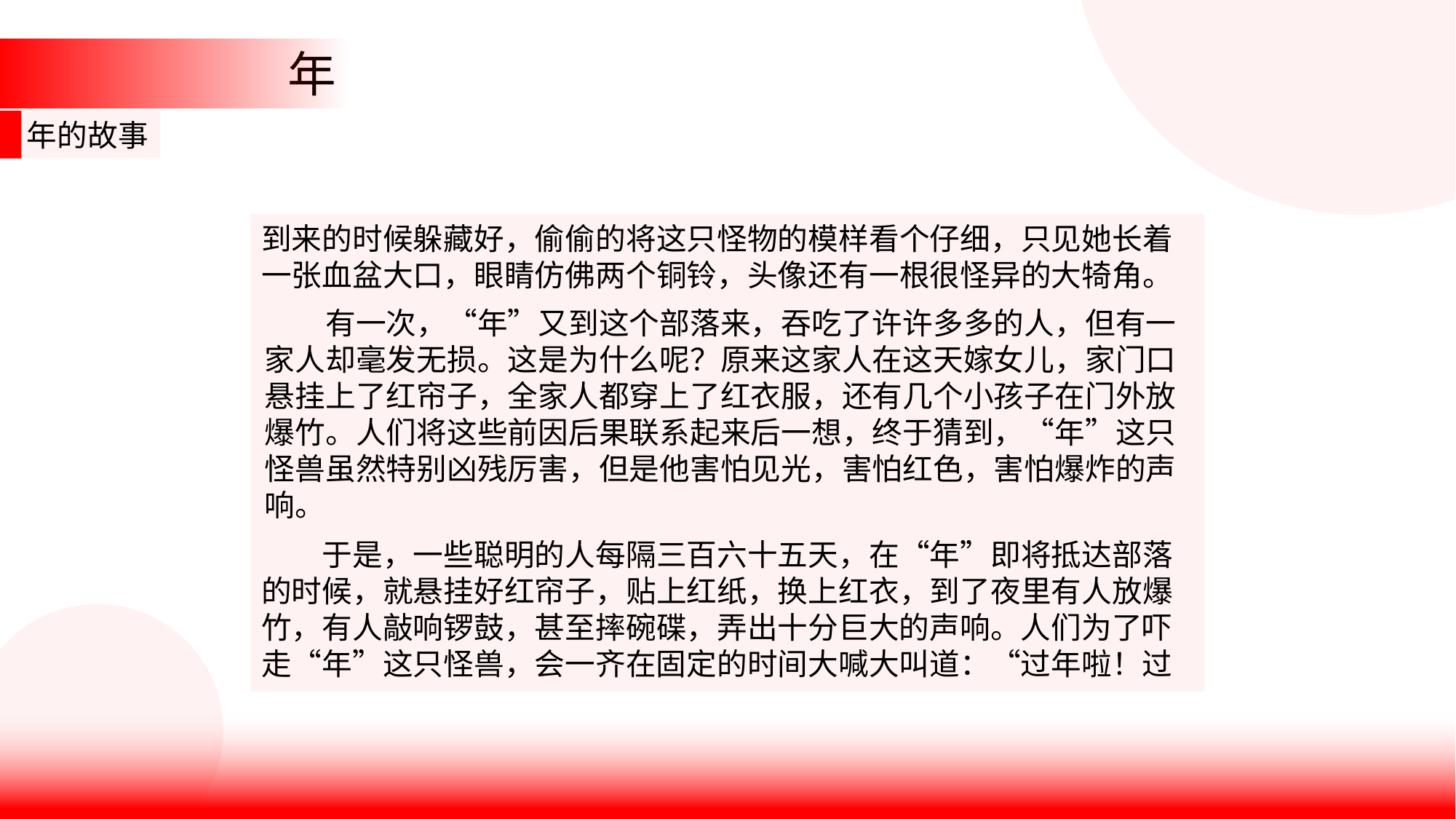

年

年的故事

到来的时候躲藏好，偷偷的将这只怪物的模样看个仔细，只见她长着一张血盆大口，眼睛仿佛两个铜铃，头像还有一根很怪异的大犄角。
　　有一次，“年”又到这个部落来，吞吃了许许多多的人，但有一家人却毫发无损。这是为什么呢？原来这家人在这天嫁女儿，家门口悬挂上了红帘子，全家人都穿上了红衣服，还有几个小孩子在门外放爆竹。人们将这些前因后果联系起来后一想，终于猜到，“年”这只怪兽虽然特别凶残厉害，但是他害怕见光，害怕红色，害怕爆炸的声响。
　　于是，一些聪明的人每隔三百六十五天，在“年”即将抵达部落的时候，就悬挂好红帘子，贴上红纸，换上红衣，到了夜里有人放爆竹，有人敲响锣鼓，甚至摔碗碟，弄出十分巨大的声响。人们为了吓走“年”这只怪兽，会一齐在固定的时间大喊大叫道：“过年啦！过